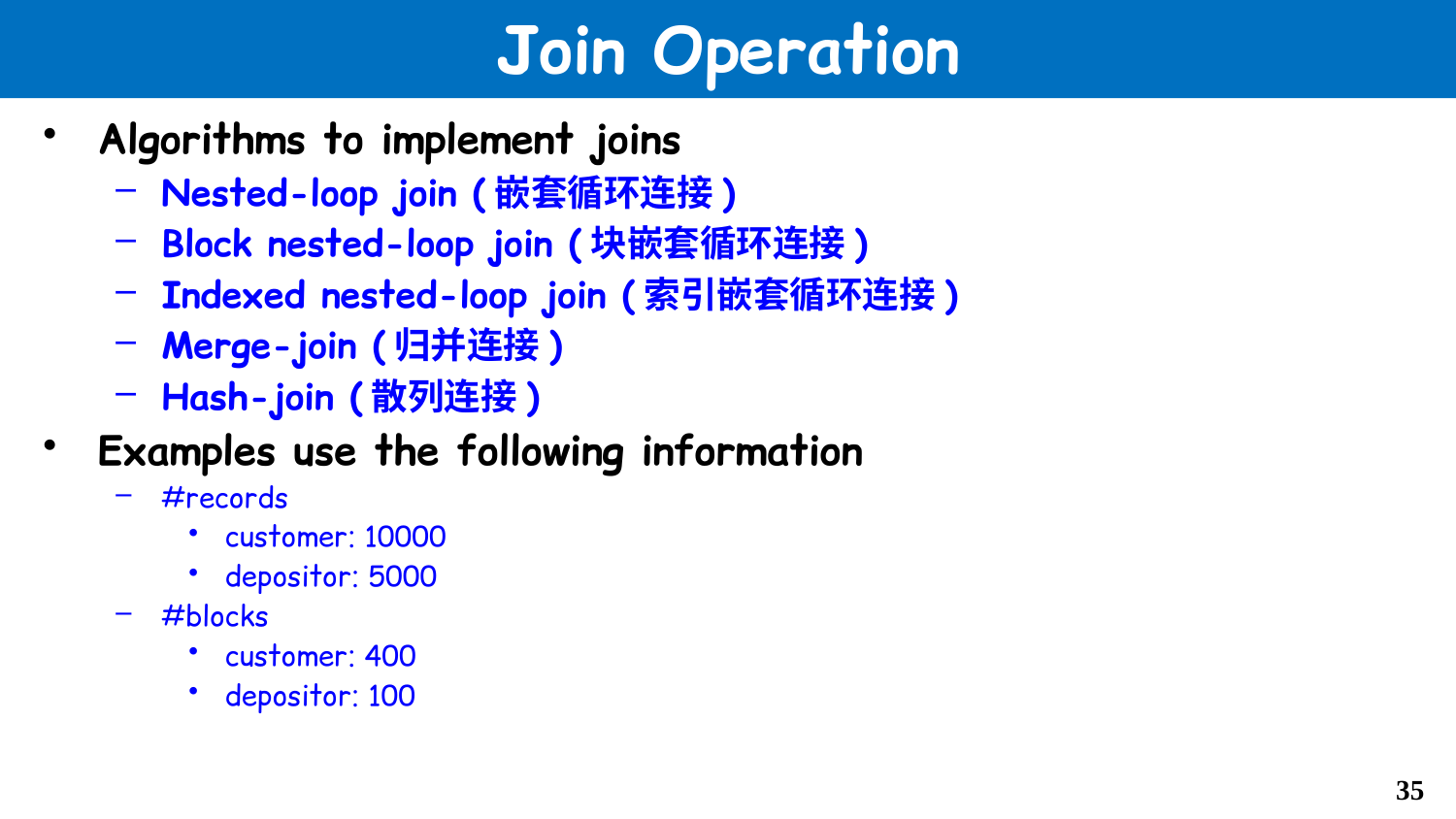

# Join Operation
Algorithms to implement joins
Nested-loop join (嵌套循环连接)
Block nested-loop join (块嵌套循环连接)
Indexed nested-loop join (索引嵌套循环连接)
Merge-join (归并连接)
Hash-join (散列连接)
Examples use the following information
#records
customer: 10000
depositor: 5000
#blocks
customer: 400
depositor: 100